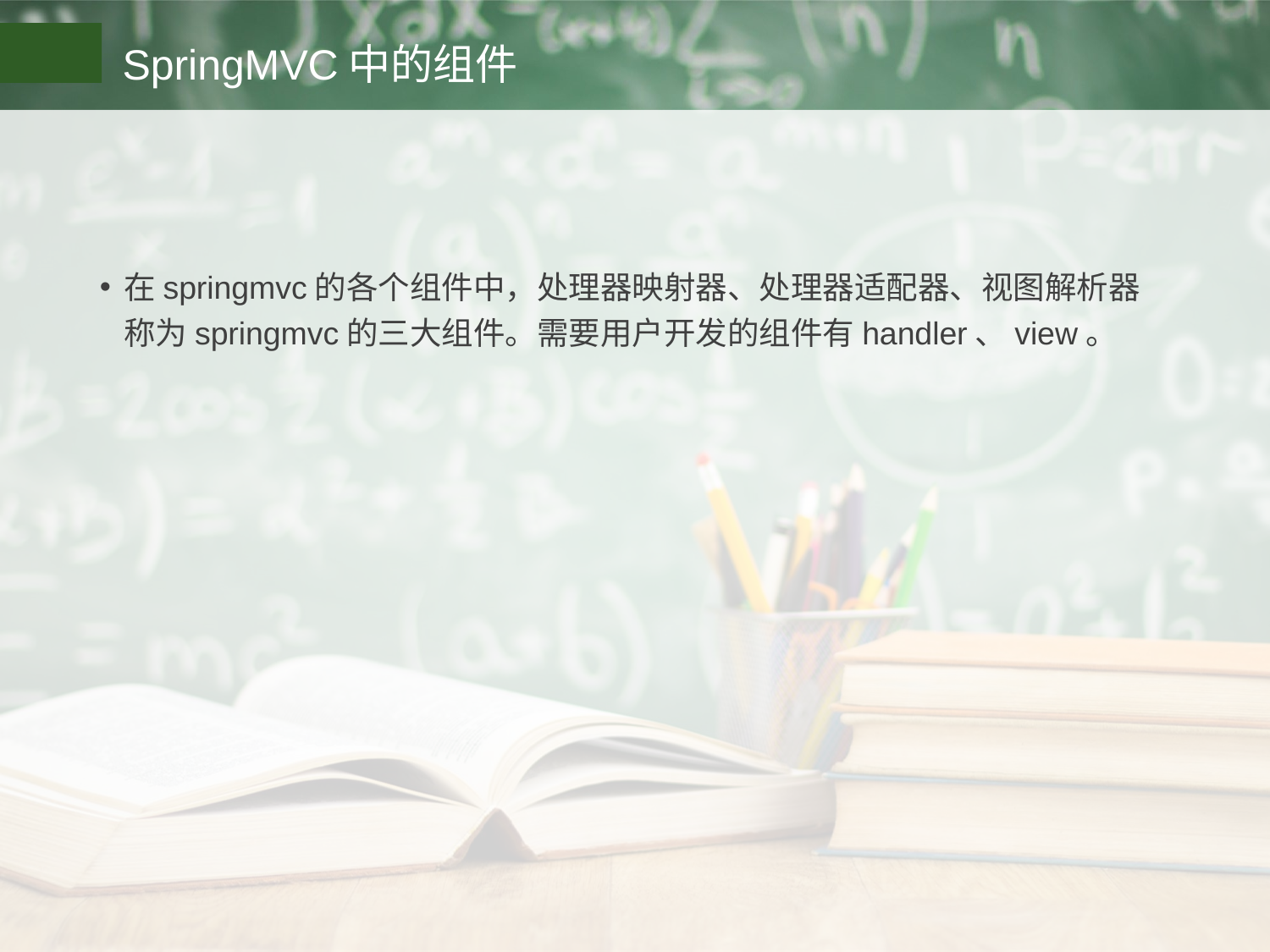

# SpringMVC中的组件
在springmvc的各个组件中，处理器映射器、处理器适配器、视图解析器称为springmvc的三大组件。需要用户开发的组件有handler、view。